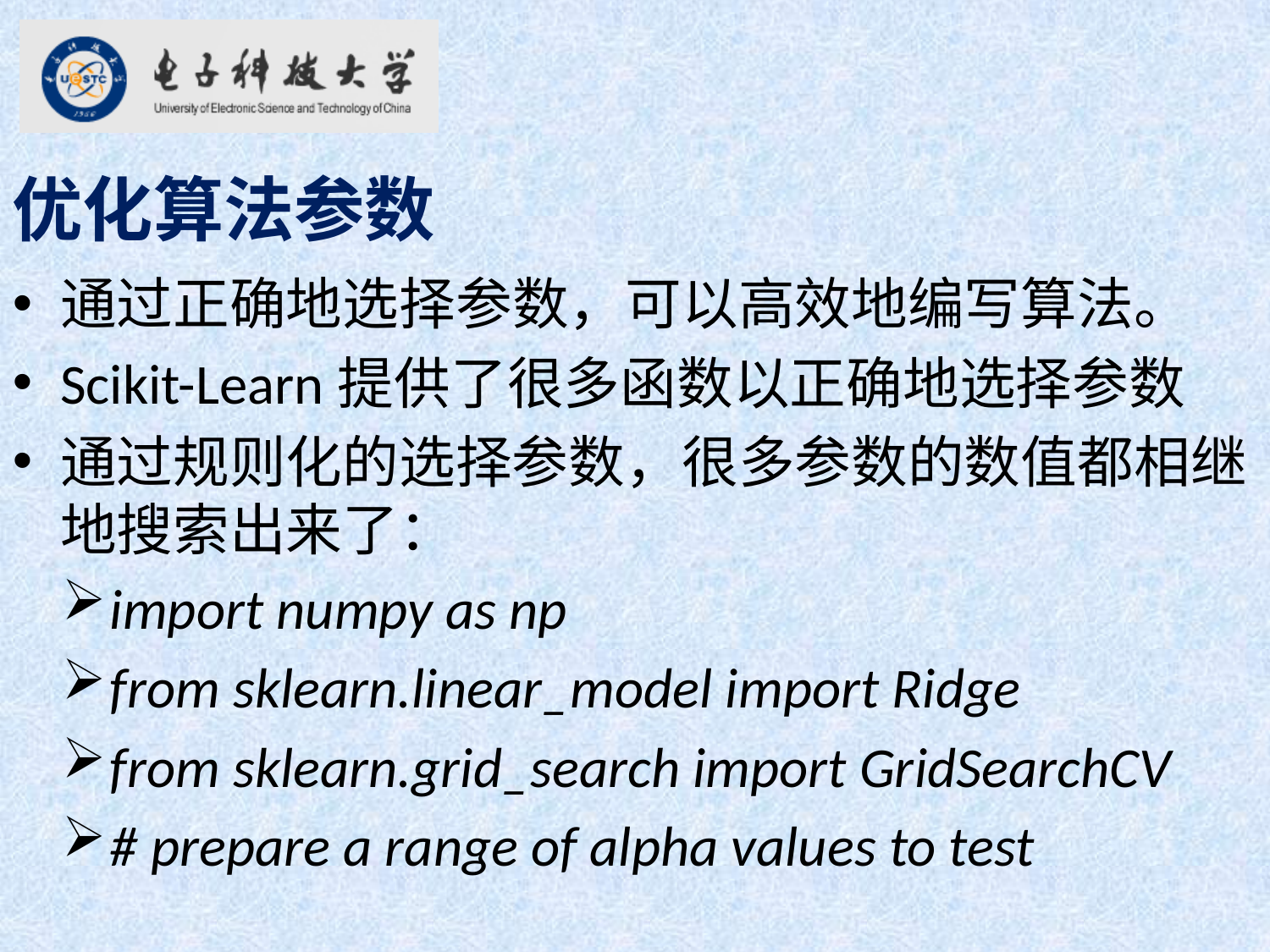

优化算法参数

通过正确地选择参数，可以高效地编写算法。
Scikit-Learn提供了很多函数以正确地选择参数
通过规则化的选择参数，很多参数的数值都相继地搜索出来了：
import numpy as np
from sklearn.linear_model import Ridge
from sklearn.grid_search import GridSearchCV
# prepare a range of alpha values to test